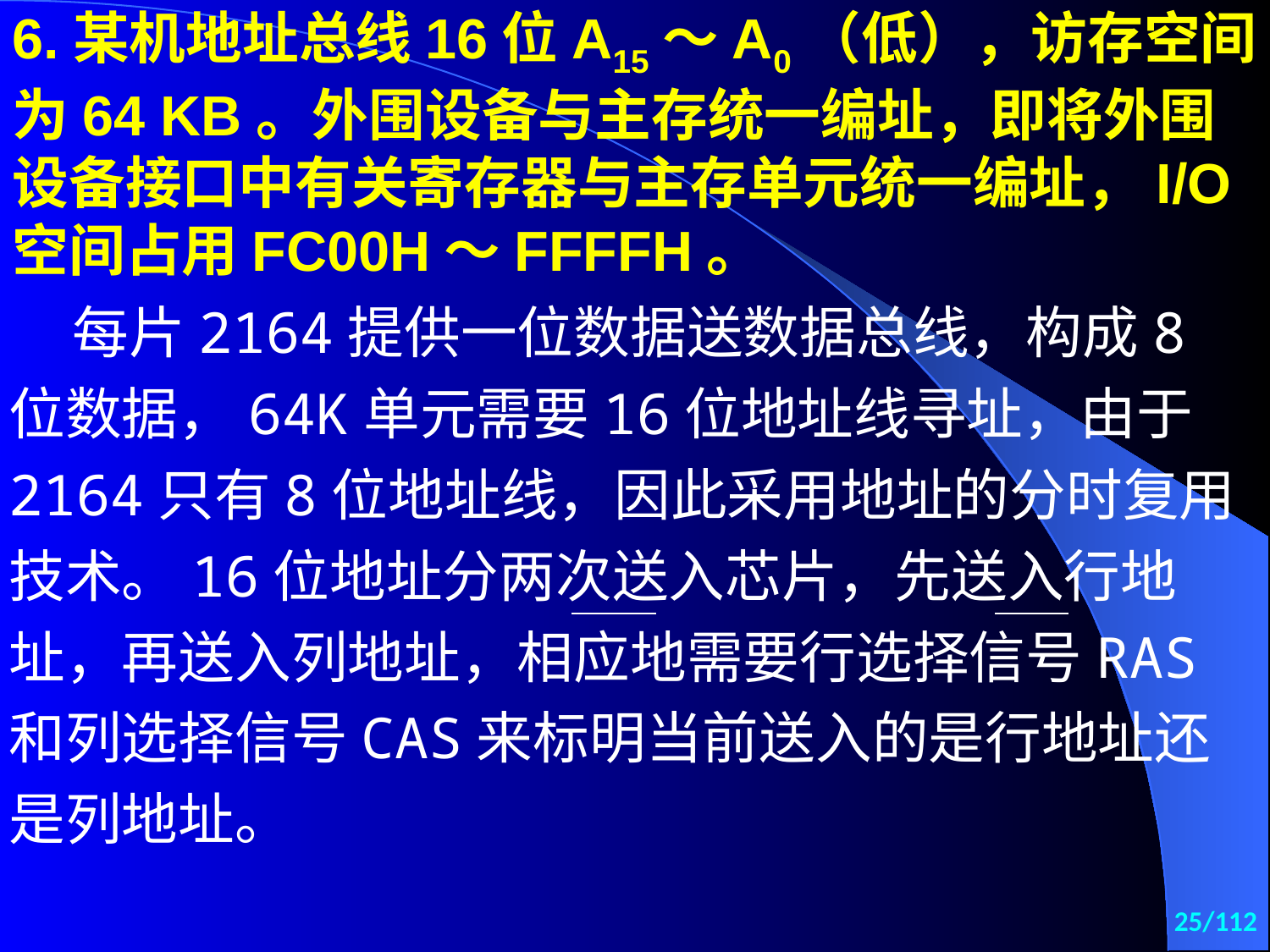

6.某机地址总线16位A15～A0（低），访存空间为64 KB。外围设备与主存统一编址，即将外围设备接口中有关寄存器与主存单元统一编址，I/O空间占用FC00H～FFFFH。
每片2164提供一位数据送数据总线，构成8位数据，64K单元需要16位地址线寻址，由于2164只有8位地址线，因此采用地址的分时复用技术。16位地址分两次送入芯片，先送入行地址，再送入列地址，相应地需要行选择信号RAS和列选择信号CAS来标明当前送入的是行地址还是列地址。
25/112